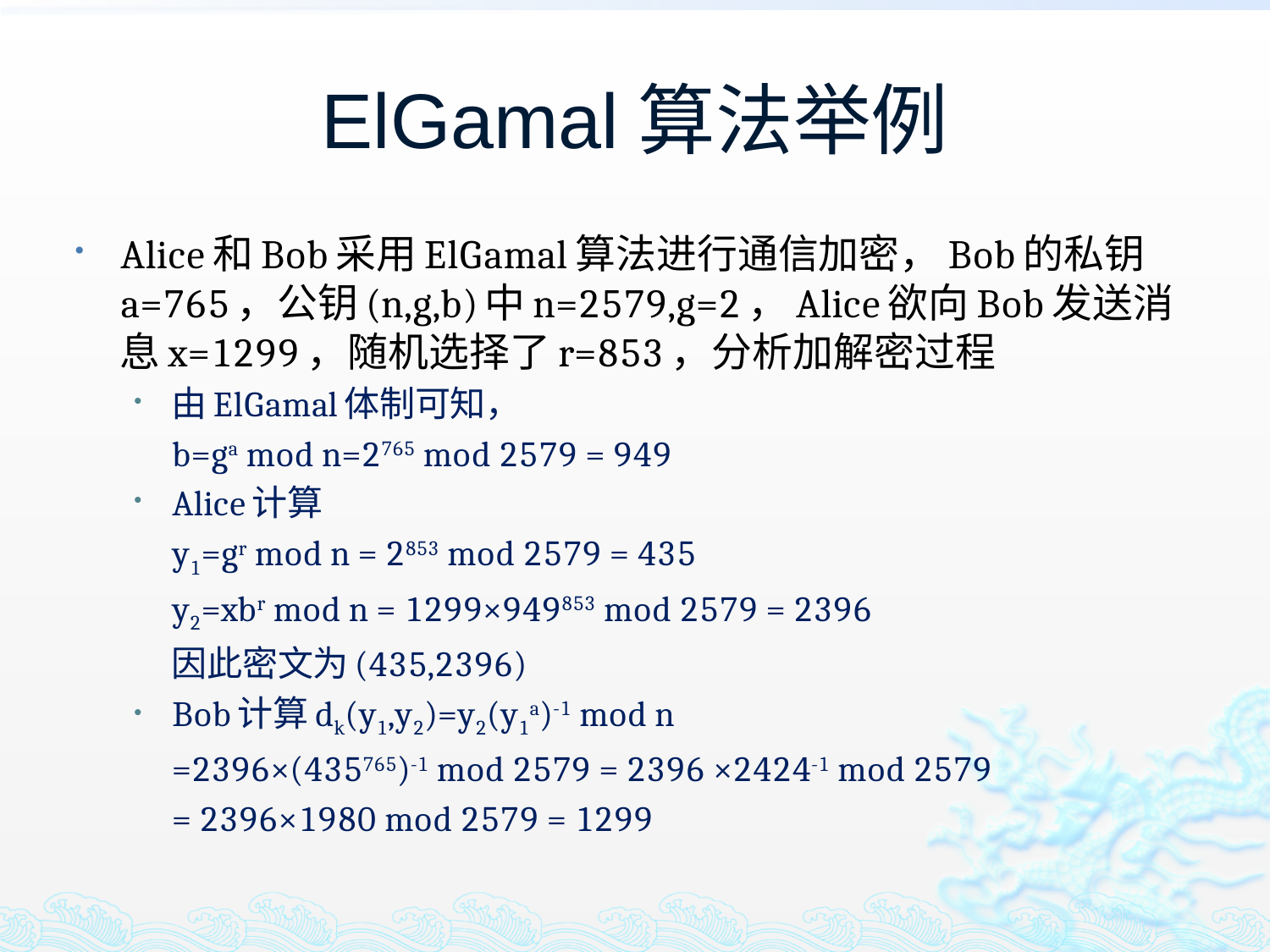

# ElGamal算法举例
Alice和Bob采用ElGamal算法进行通信加密，Bob的私钥a=765，公钥(n,g,b)中n=2579,g=2，Alice欲向Bob发送消息x=1299，随机选择了r=853，分析加解密过程
由ElGamal体制可知，
	b=ga mod n=2765 mod 2579 = 949
Alice计算
	y1=gr mod n = 2853 mod 2579 = 435
	y2=xbr mod n = 1299×949853 mod 2579 = 2396
	因此密文为(435,2396)
Bob计算dk(y1,y2)=y2(y1a)-1 mod n
	=2396×(435765)-1 mod 2579 = 2396 ×2424-1 mod 2579
	= 2396×1980 mod 2579 = 1299